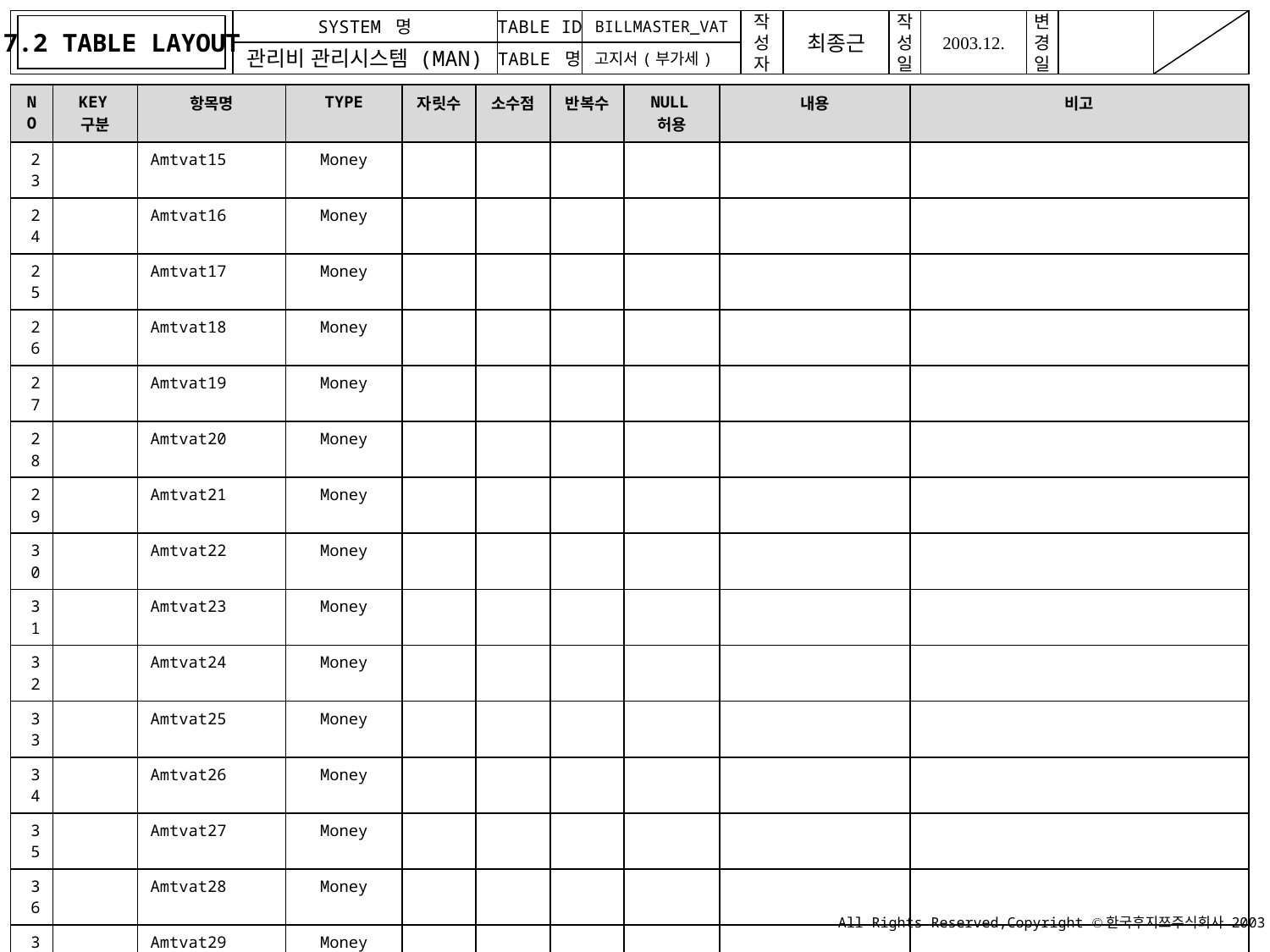

7.2 TABLE LAYOUT
BILLMASTER_VAT
고지서(부가세)
| NO | KEY구분 | 항목명 | TYPE | 자릿수 | 소수점 | 반복수 | NULL허용 | 내용 | 비고 |
| --- | --- | --- | --- | --- | --- | --- | --- | --- | --- |
| 23 |  | Amtvat15 | Money |  |  |  |  |  |  |
| 24 |  | Amtvat16 | Money |  |  |  |  |  |  |
| 25 |  | Amtvat17 | Money |  |  |  |  |  |  |
| 26 |  | Amtvat18 | Money |  |  |  |  |  |  |
| 27 |  | Amtvat19 | Money |  |  |  |  |  |  |
| 28 |  | Amtvat20 | Money |  |  |  |  |  |  |
| 29 |  | Amtvat21 | Money |  |  |  |  |  |  |
| 30 |  | Amtvat22 | Money |  |  |  |  |  |  |
| 31 |  | Amtvat23 | Money |  |  |  |  |  |  |
| 32 |  | Amtvat24 | Money |  |  |  |  |  |  |
| 33 |  | Amtvat25 | Money |  |  |  |  |  |  |
| 34 |  | Amtvat26 | Money |  |  |  |  |  |  |
| 35 |  | Amtvat27 | Money |  |  |  |  |  |  |
| 36 |  | Amtvat28 | Money |  |  |  |  |  |  |
| 37 |  | Amtvat29 | Money |  |  |  |  |  |  |
| 38 |  | Amtvat30 | Money |  |  |  |  |  |  |
| 39 |  | Amtvat31 | Money |  |  |  |  |  |  |
| 40 |  | Amtvat32 | Money |  |  |  |  |  |  |
| 41 |  | Amtvat33 | Money |  |  |  |  |  |  |
| 42 |  | Amtvat34 | Money |  |  |  |  |  |  |
| 43 |  | Amtvat35 | Money |  |  |  |  |  |  |
| 44 |  | Amtvat36 | Money |  |  |  |  |  |  |